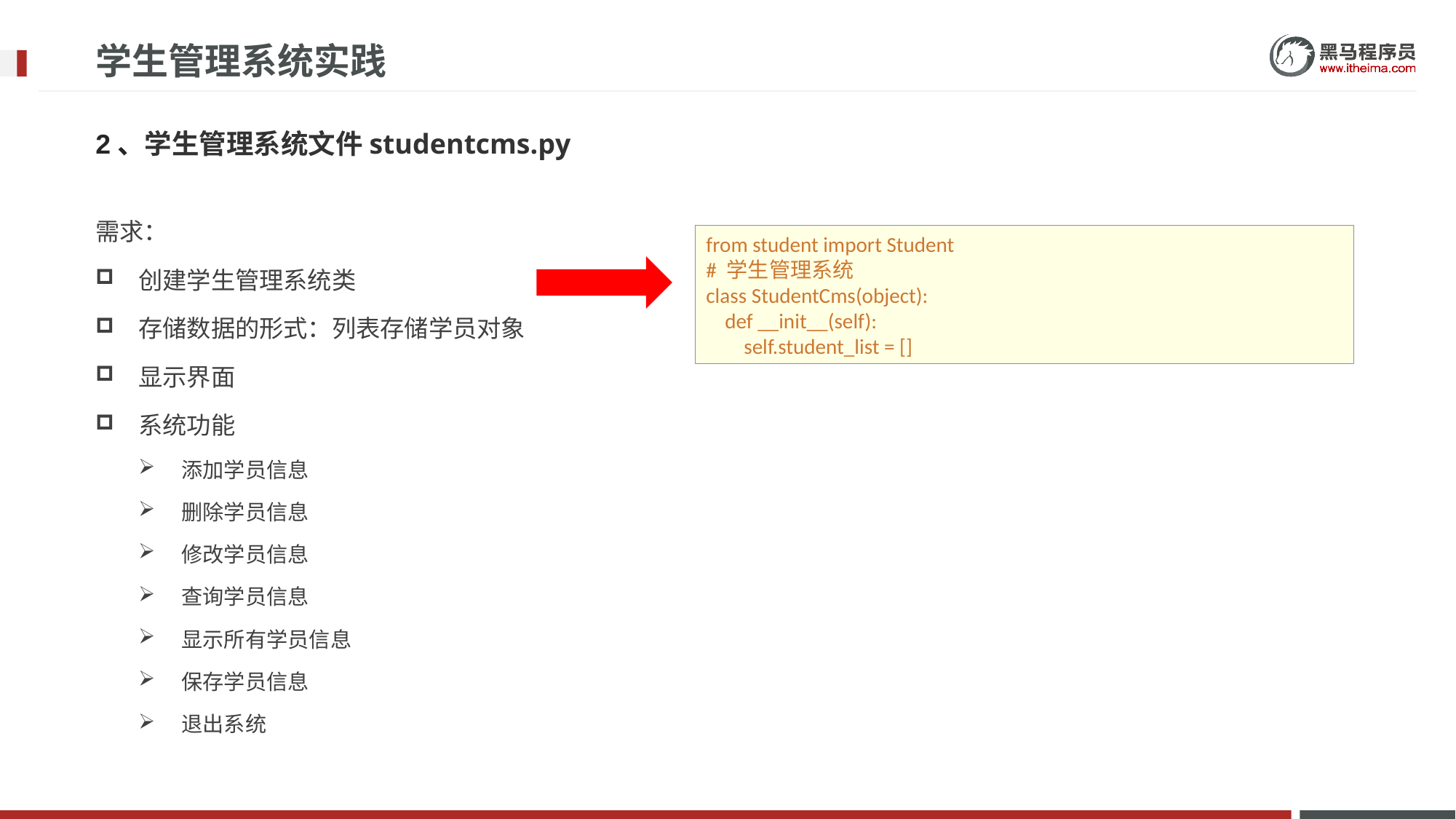

# 学生管理系统实践
2、学生管理系统文件studentcms.py
需求：
创建学生管理系统类
存储数据的形式：列表存储学员对象
显示界面
系统功能
添加学员信息
删除学员信息
修改学员信息
查询学员信息
显示所有学员信息
保存学员信息
退出系统

from student import Student
# 学生管理系统
class StudentCms(object):
    def __init__(self):
        self.student_list = []